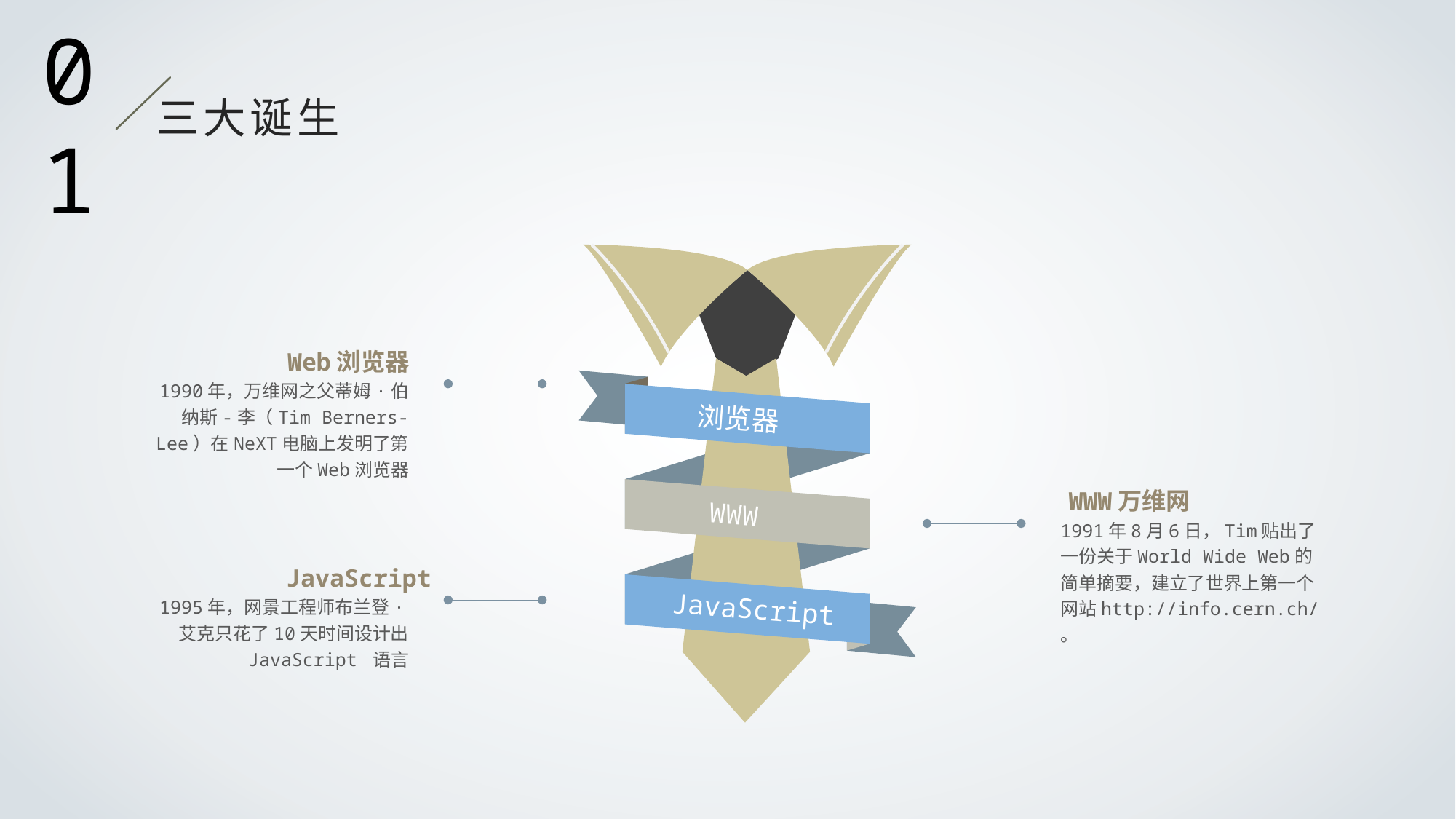

01
三大诞生

Web浏览器
1990年，万维网之父蒂姆·伯纳斯-李（Tim Berners-Lee）在NeXT电脑上发明了第一个Web浏览器

浏览器

WWW万维网

WWW

1991年8月6日，Tim贴出了一份关于World Wide Web的简单摘要，建立了世界上第一个网站http://info.cern.ch/。
JavaScript

JavaScript
1995年，网景工程师布兰登·艾克只花了10天时间设计出 JavaScript 语言